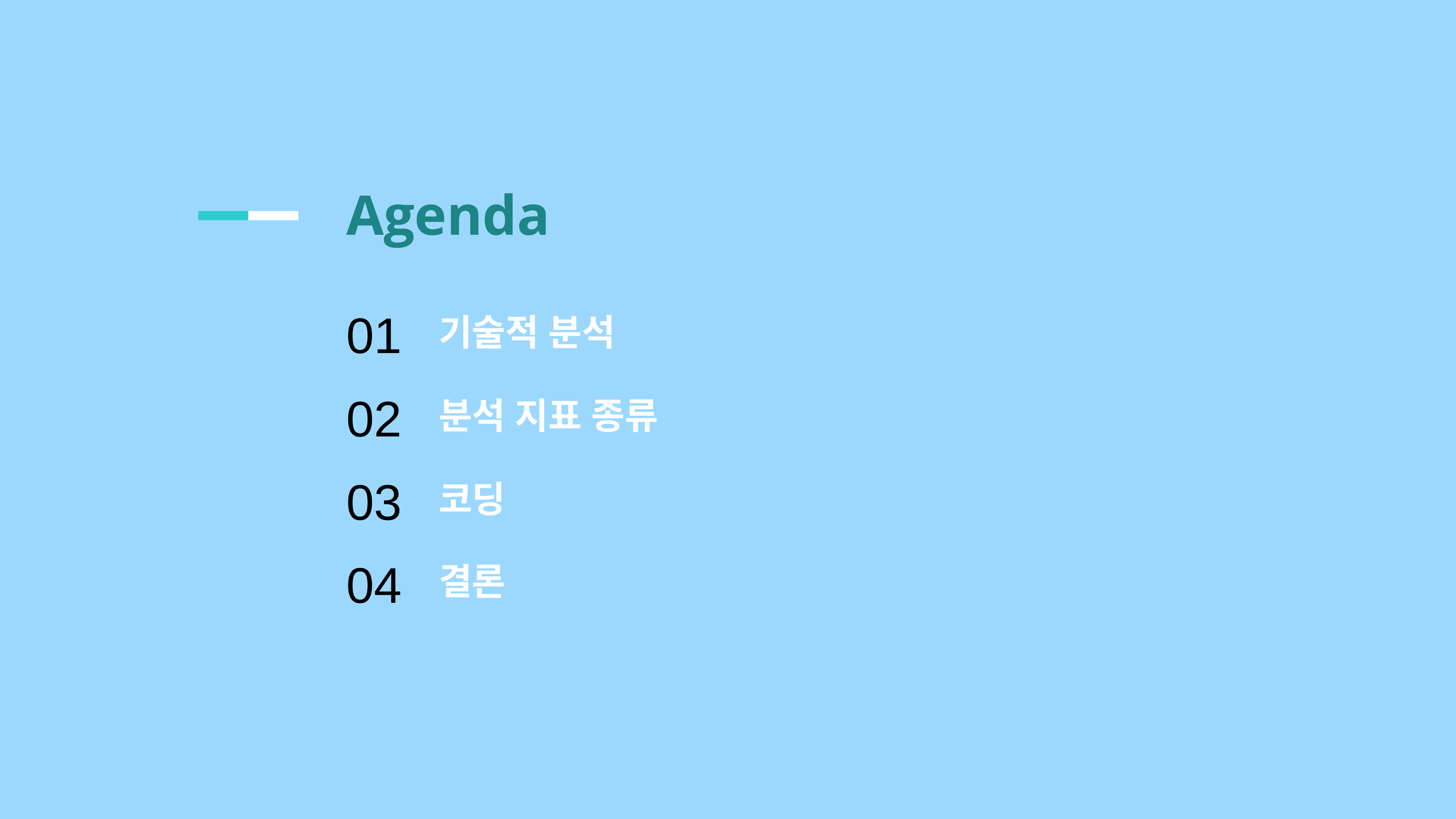

Agenda

01
02
03
04
기술적 분석
분석 지표 종류
코딩
결론